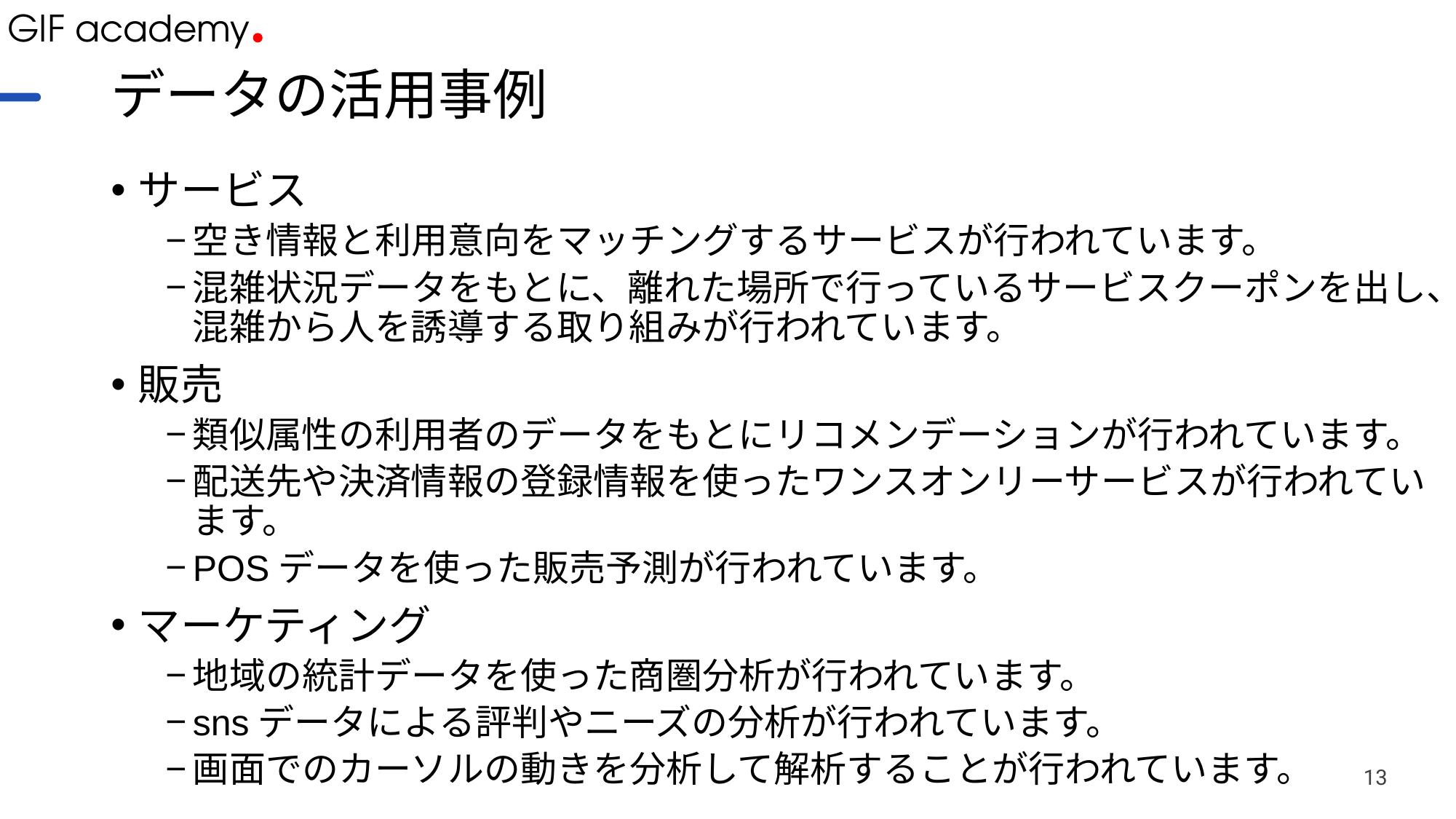

# データの活用事例
サービス
空き情報と利用意向をマッチングするサービスが行われています。
混雑状況データをもとに、離れた場所で行っているサービスクーポンを出し、混雑から人を誘導する取り組みが行われています。
販売
類似属性の利用者のデータをもとにリコメンデーションが行われています。
配送先や決済情報の登録情報を使ったワンスオンリーサービスが行われています。
POSデータを使った販売予測が行われています。
マーケティング
地域の統計データを使った商圏分析が行われています。
snsデータによる評判やニーズの分析が行われています。
画面でのカーソルの動きを分析して解析することが行われています。

13